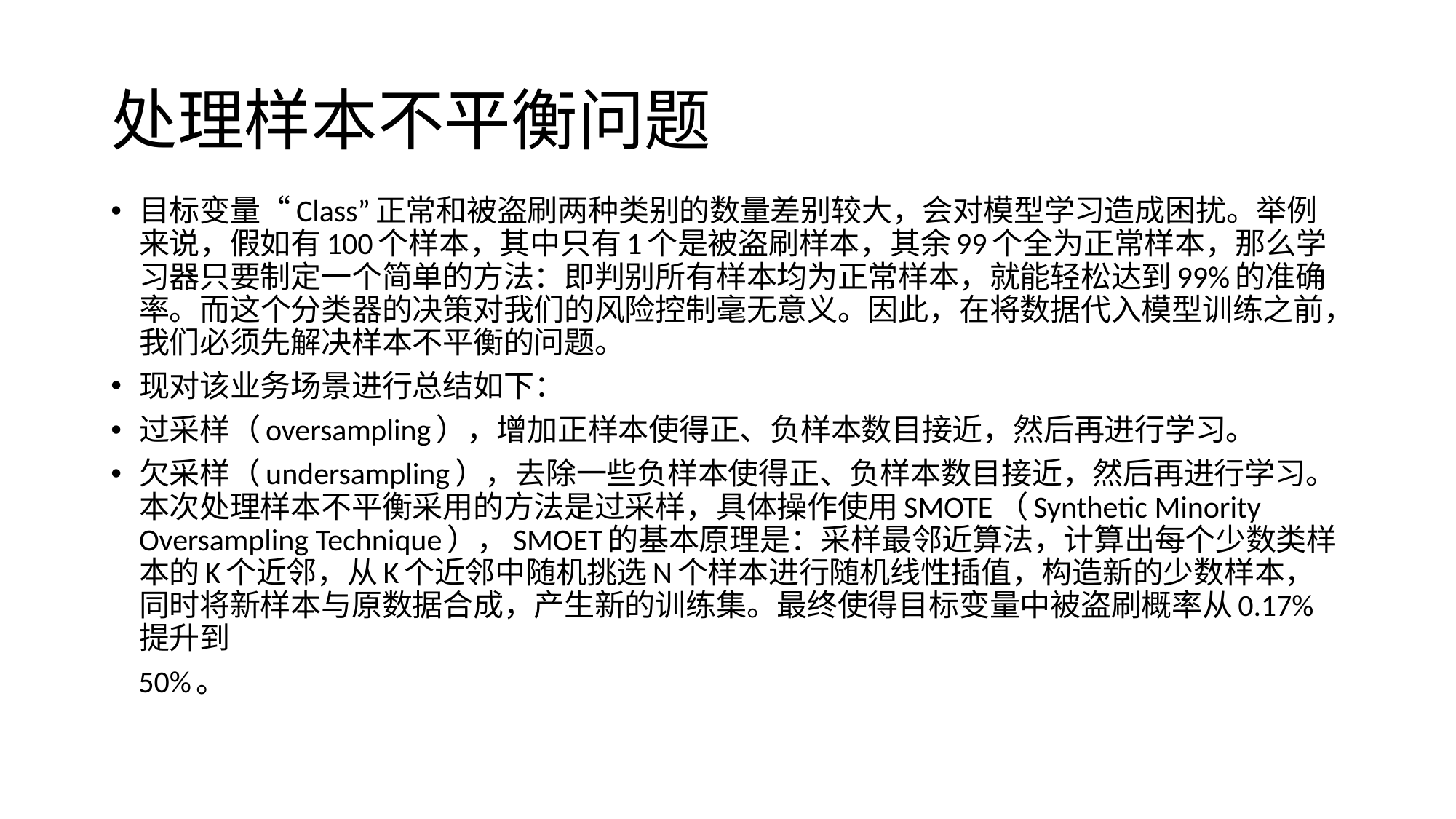

# 处理样本不平衡问题
目标变量“Class”正常和被盗刷两种类别的数量差别较大，会对模型学习造成困扰。举例来说，假如有100个样本，其中只有1个是被盗刷样本，其余99个全为正常样本，那么学习器只要制定一个简单的方法：即判别所有样本均为正常样本，就能轻松达到99%的准确率。而这个分类器的决策对我们的风险控制毫无意义。因此，在将数据代入模型训练之前，我们必须先解决样本不平衡的问题。
现对该业务场景进行总结如下：
过采样（oversampling），增加正样本使得正、负样本数目接近，然后再进行学习。
欠采样（undersampling），去除一些负样本使得正、负样本数目接近，然后再进行学习。 本次处理样本不平衡采用的方法是过采样，具体操作使用SMOTE（Synthetic Minority Oversampling Technique），SMOET的基本原理是：采样最邻近算法，计算出每个少数类样本的K个近邻，从K个近邻中随机挑选N个样本进行随机线性插值，构造新的少数样本，同时将新样本与原数据合成，产生新的训练集。最终使得目标变量中被盗刷概率从0.17%提升到
    50%。